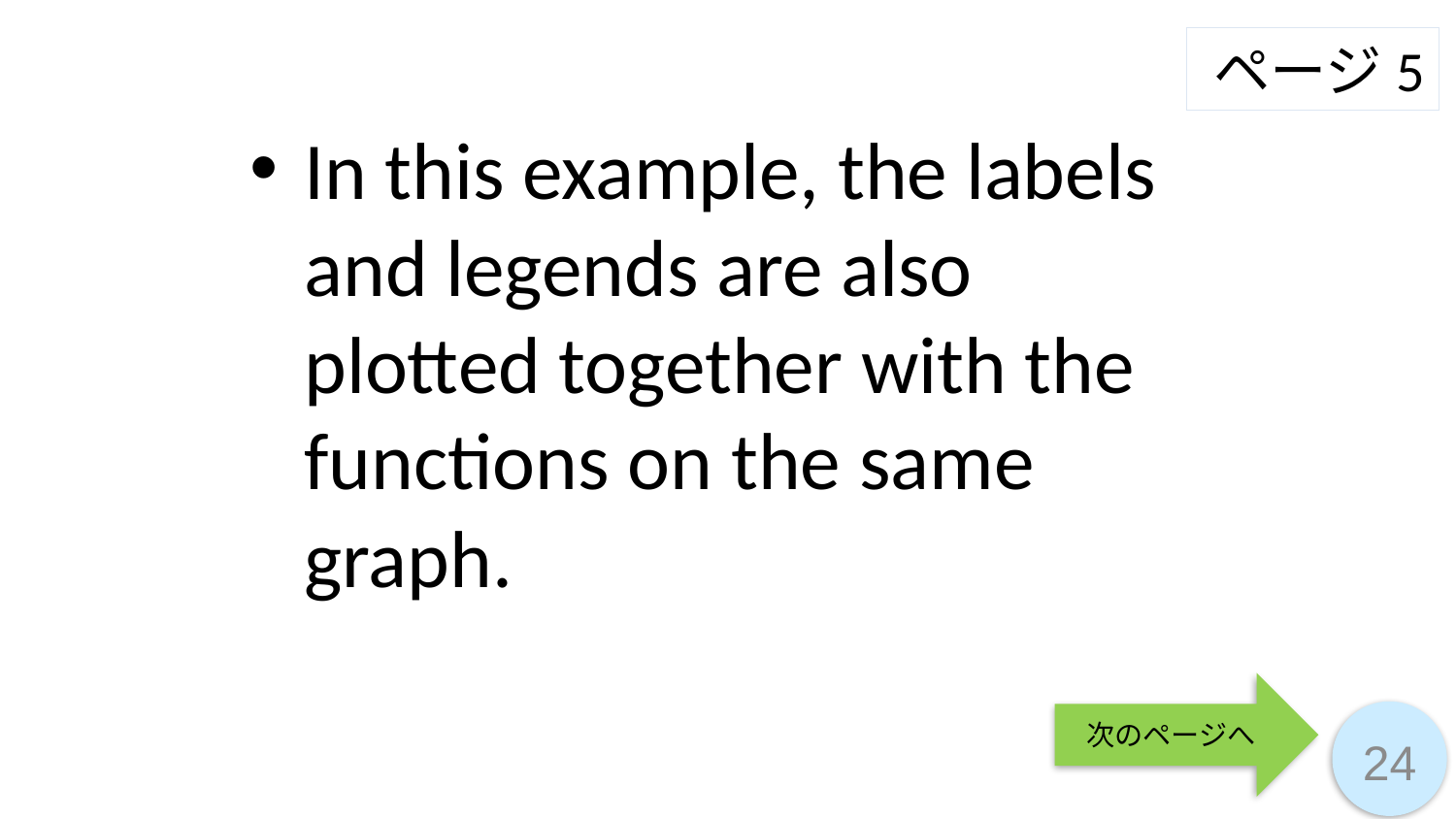

ページ5
In this example, the labels and legends are also plotted together with the functions on the same graph.
次のページへ
24